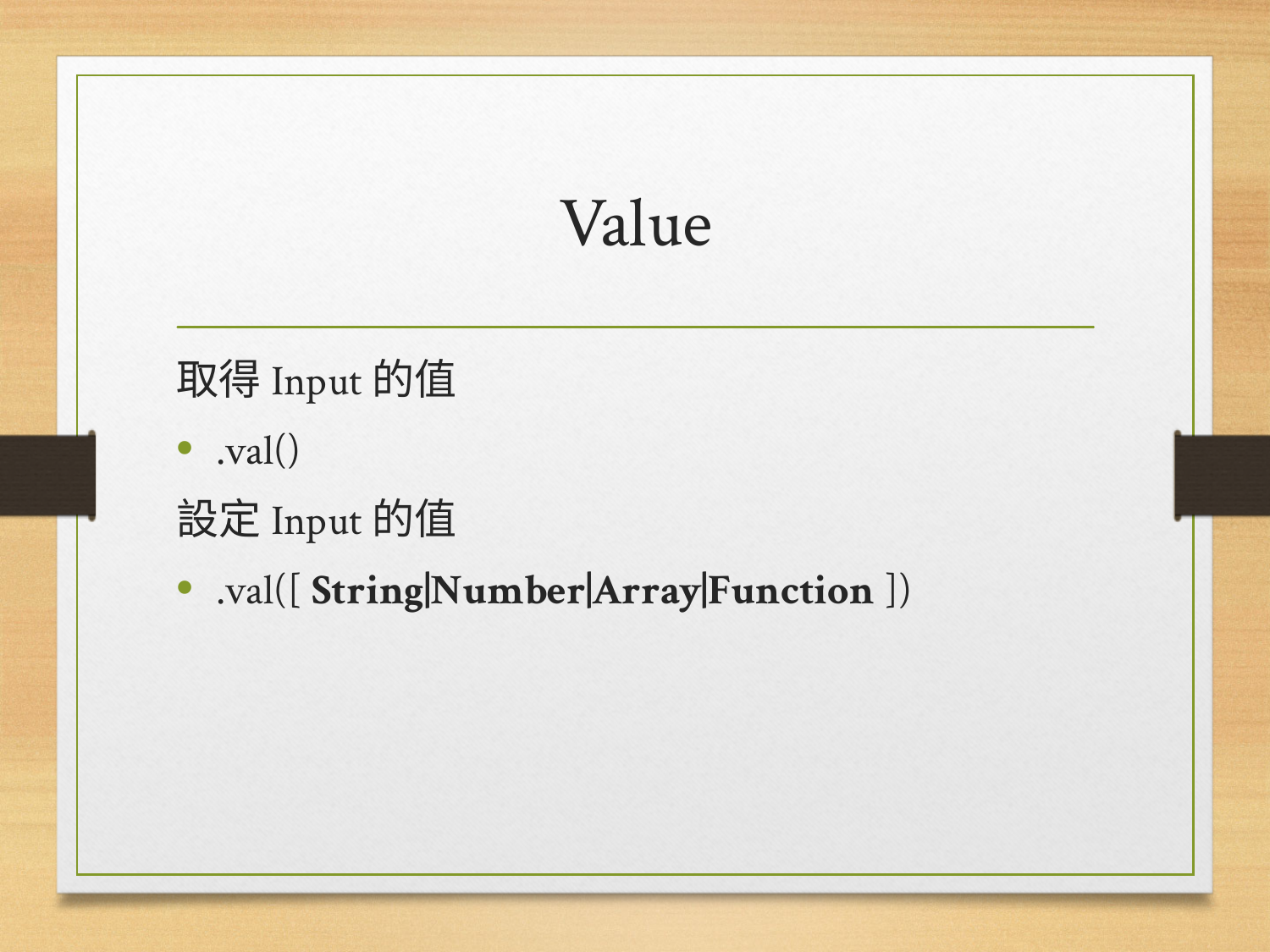

# Value
取得Input的值
.val()
設定Input的值
.val([ String|Number|Array|Function ])